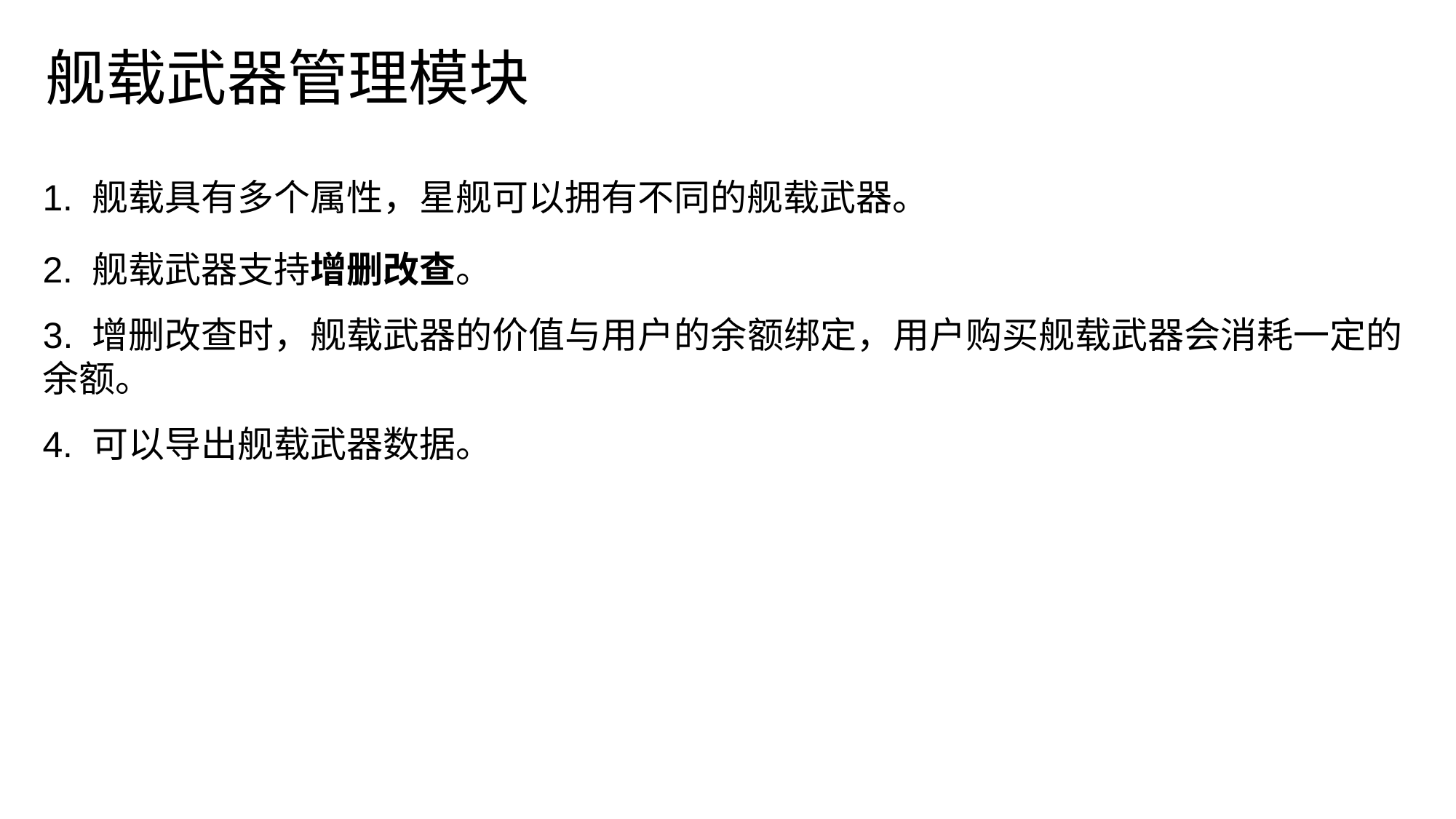

舰载武器管理模块
1. 舰载具有多个属性，星舰可以拥有不同的舰载武器。
2. 舰载武器支持增删改查。
3. 增删改查时，舰载武器的价值与用户的余额绑定，用户购买舰载武器会消耗一定的余额。
4. 可以导出舰载武器数据。